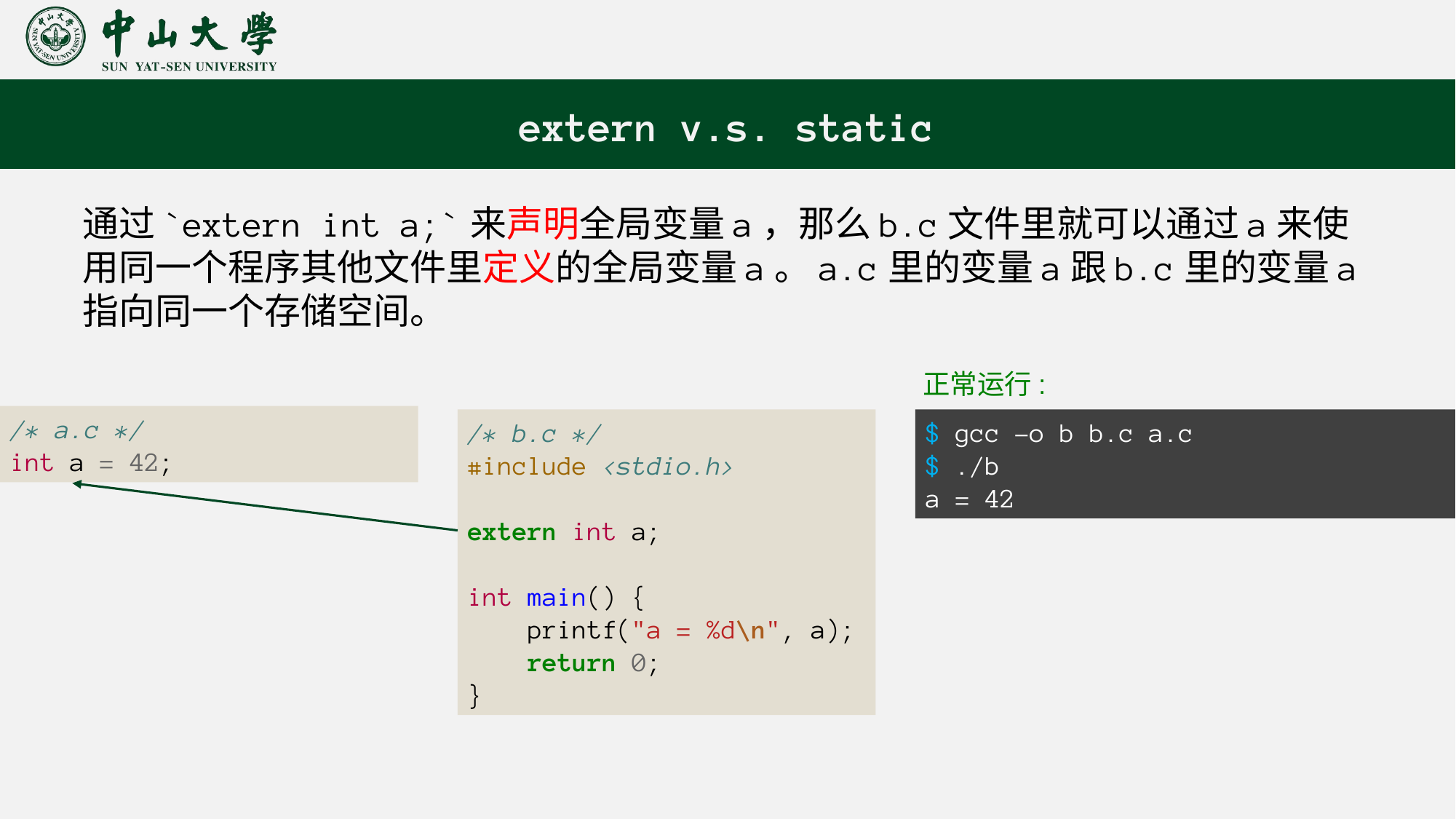

extern v.s. static
通过`extern int a;`来声明全局变量a，那么b.c文件里就可以通过a来使用同一个程序其他文件里定义的全局变量a。a.c里的变量a跟b.c里的变量a指向同一个存储空间。
正常运行:
/* a.c */
int a = 42;
/* b.c */
#include <stdio.h>

extern int a;

int main() {
    printf("a = %d\n", a);
    return 0;
}
$ gcc -o b b.c a.c
$ ./b
a = 42